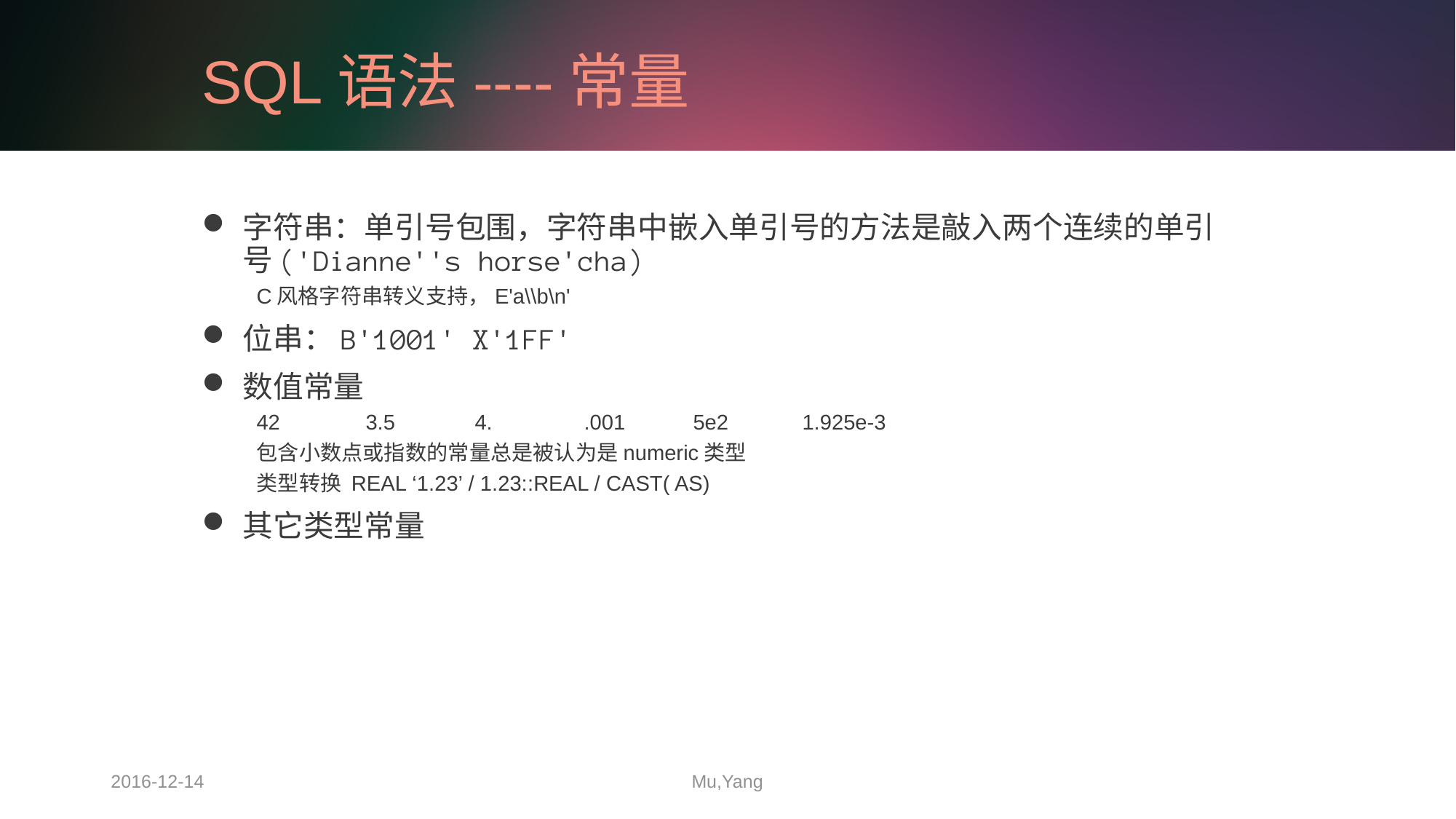

# SQL语法----常量
字符串：单引号包围，字符串中嵌入单引号的方法是敲入两个连续的单引号('Dianne''s horse'cha)
C风格字符串转义支持，E'a\\b\n'
位串：B'1001' X'1FF'
数值常量
42	3.5	4.	.001	5e2	1.925e-3
包含小数点或指数的常量总是被认为是numeric类型
类型转换 REAL ‘1.23’ / 1.23::REAL / CAST( AS)
其它类型常量
2016-12-14
Mu,Yang
47